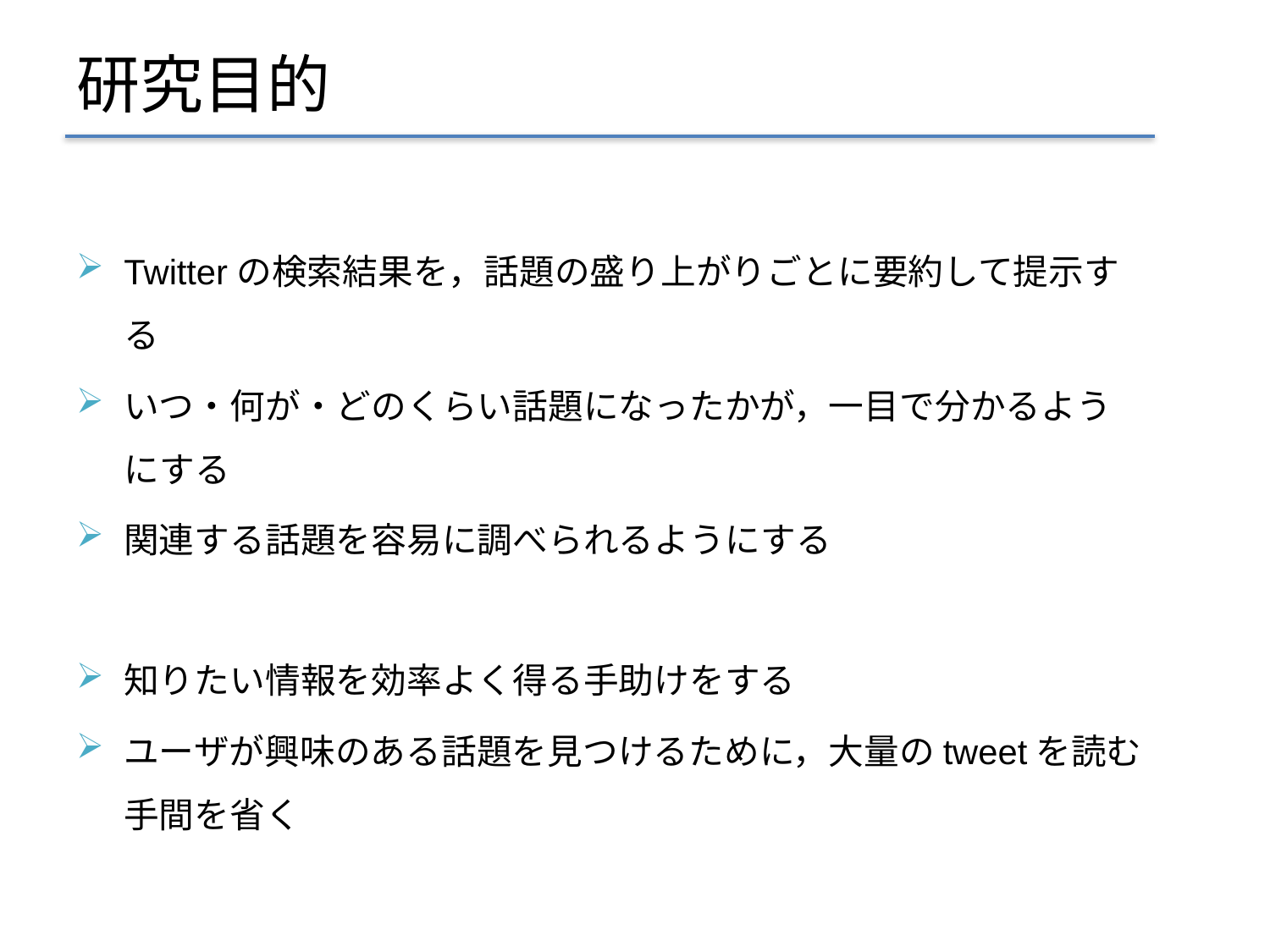

# 研究目的
Twitterの検索結果を，話題の盛り上がりごとに要約して提示する
いつ・何が・どのくらい話題になったかが，一目で分かるようにする
関連する話題を容易に調べられるようにする

知りたい情報を効率よく得る手助けをする
ユーザが興味のある話題を見つけるために，大量のtweetを読む手間を省く